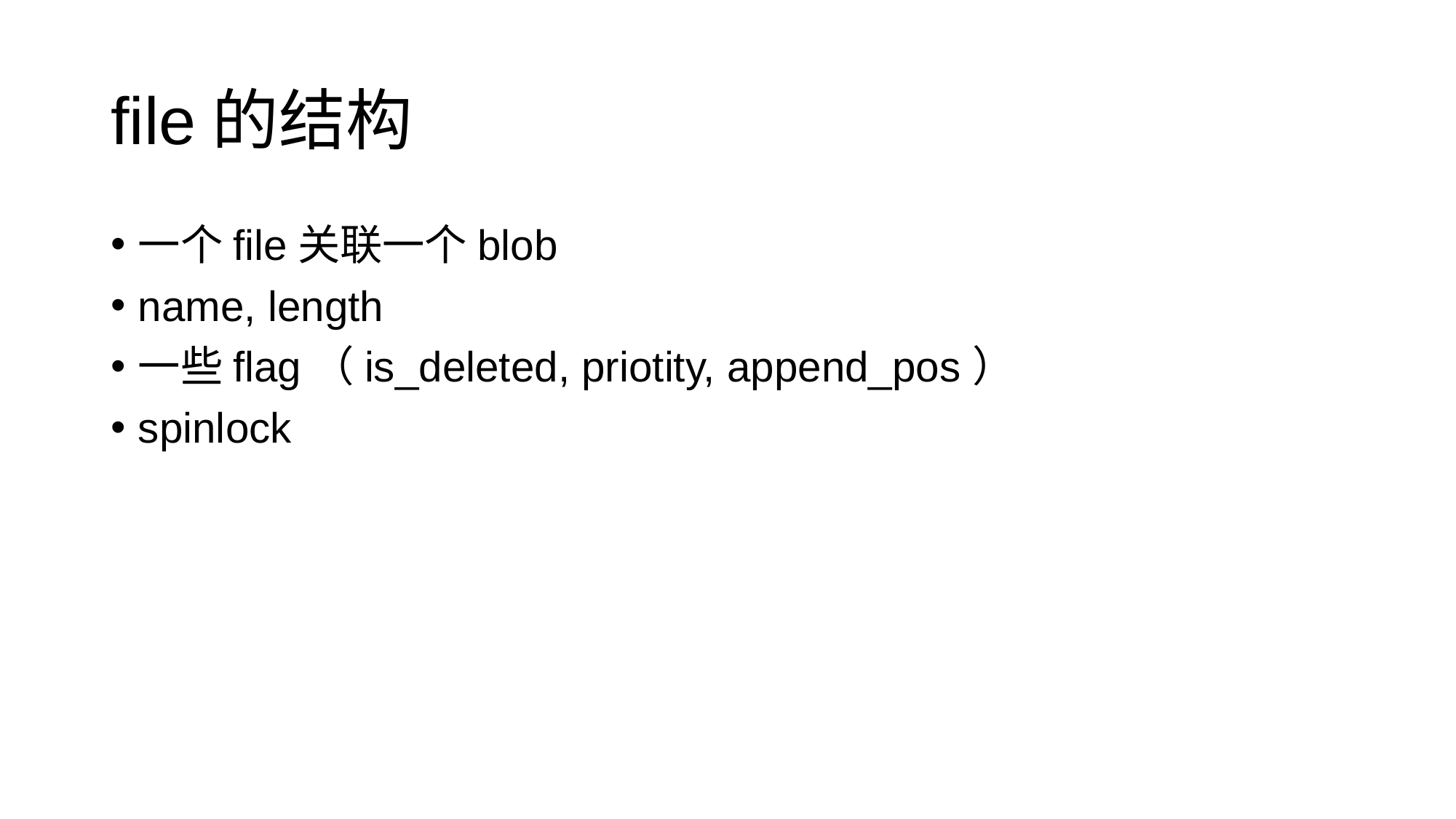

# file的结构
一个file关联一个blob
name, length
一些flag（is_deleted, priotity, append_pos）
spinlock